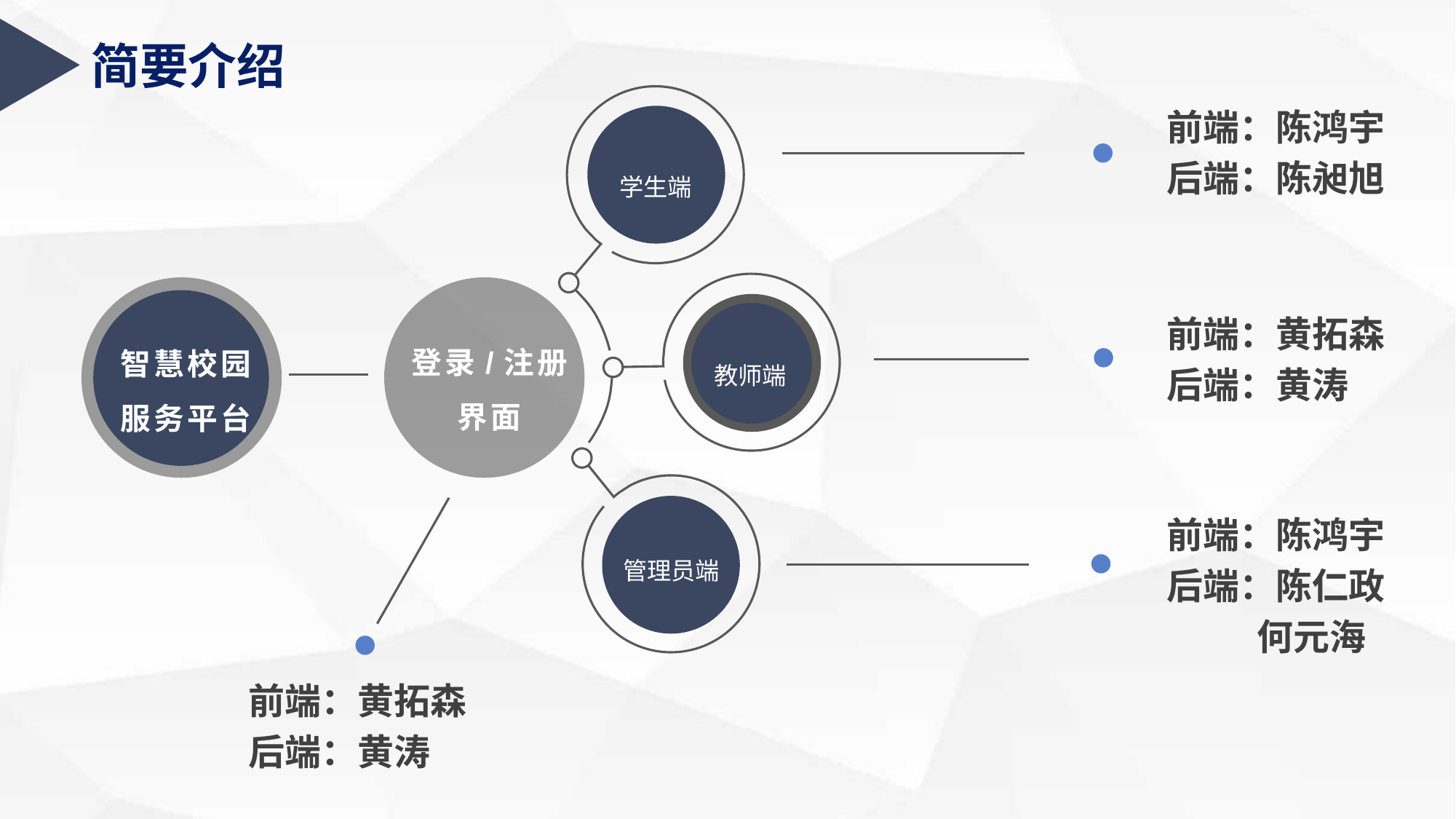

简要介绍

前端：陈鸿宇
后端：陈昶旭

学生端

前端：黄拓森
后端：黄涛
登录/注册
界面
智慧校园
服务平台
教师端

前端：陈鸿宇
后端：陈仁政
          何元海
管理员端

前端：黄拓森
后端：黄涛